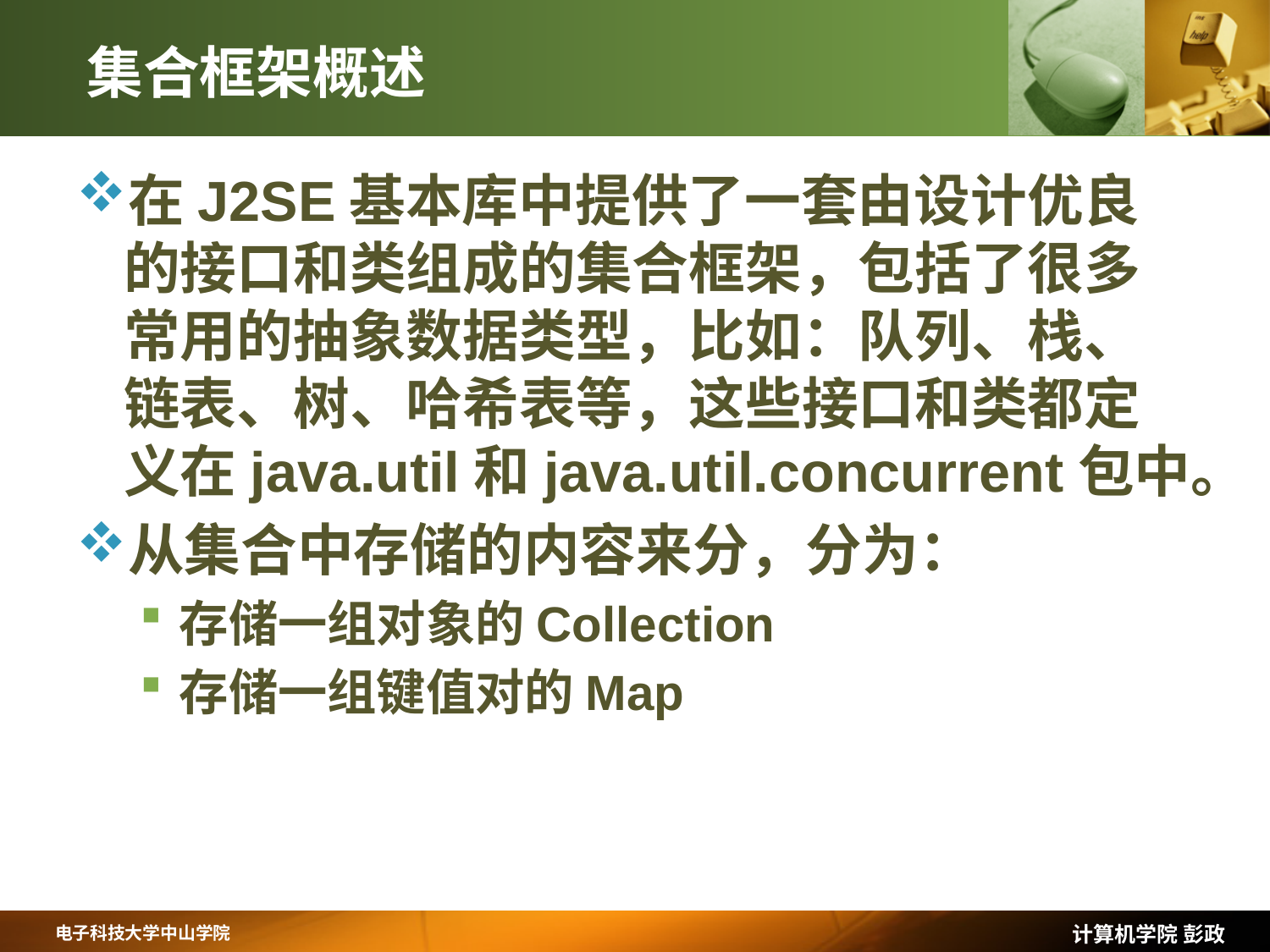

# 集合框架概述
在J2SE基本库中提供了一套由设计优良的接口和类组成的集合框架，包括了很多常用的抽象数据类型，比如：队列、栈、链表、树、哈希表等，这些接口和类都定义在java.util和java.util.concurrent包中。
从集合中存储的内容来分，分为：
存储一组对象的Collection
存储一组键值对的Map
计算机学院 彭政
电子科技大学中山学院